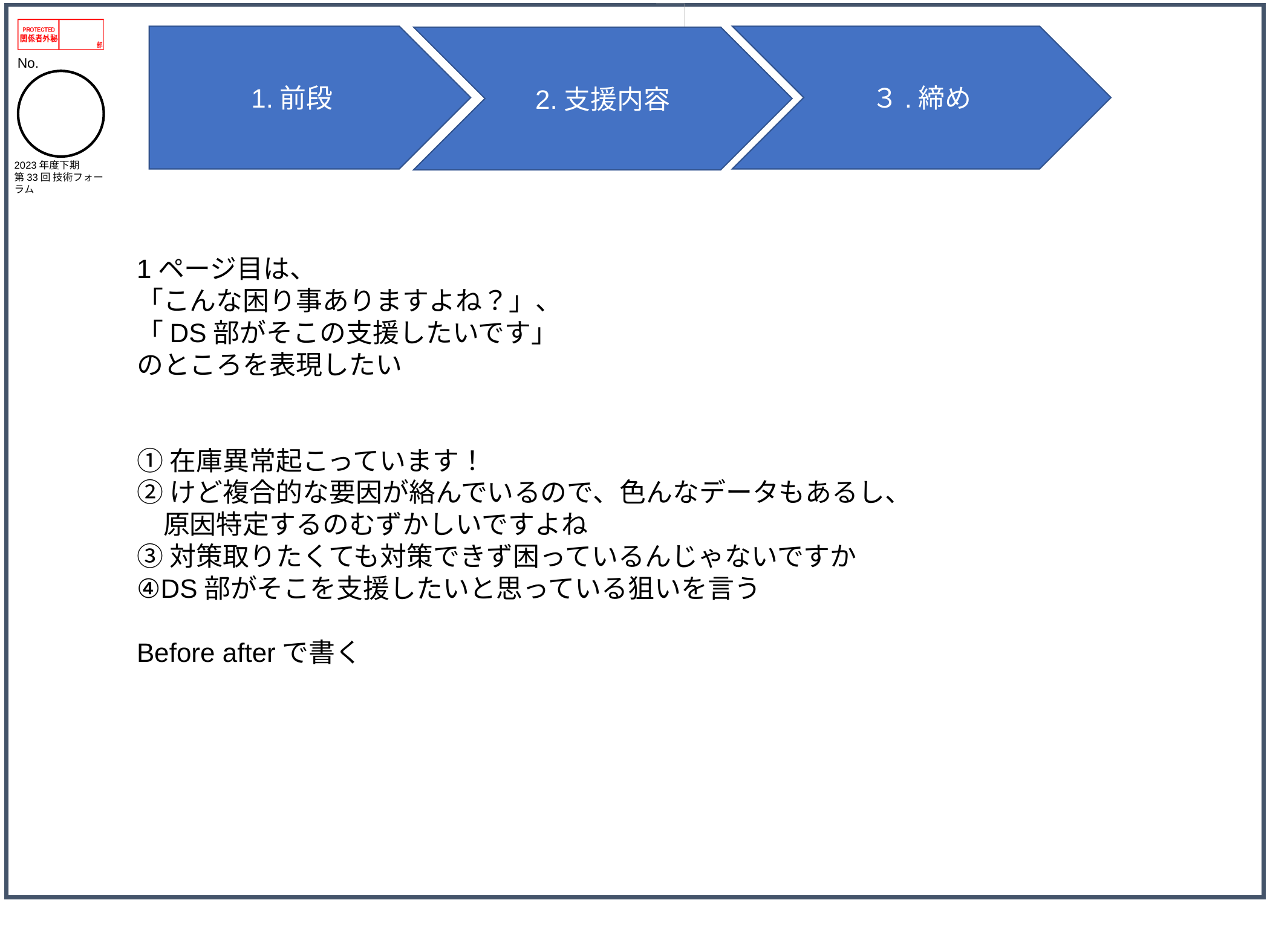

1.前段
３.締め
2.支援内容
1ページ目は、
「こんな困り事ありますよね？」、
「DS部がそこの支援したいです」
のところを表現したい

➀在庫異常起こっています！
➁けど複合的な要因が絡んでいるので、色んなデータもあるし、
　原因特定するのむずかしいですよね
➂対策取りたくても対策できず困っているんじゃないですか
④DS部がそこを支援したいと思っている狙いを言う

Before afterで書く